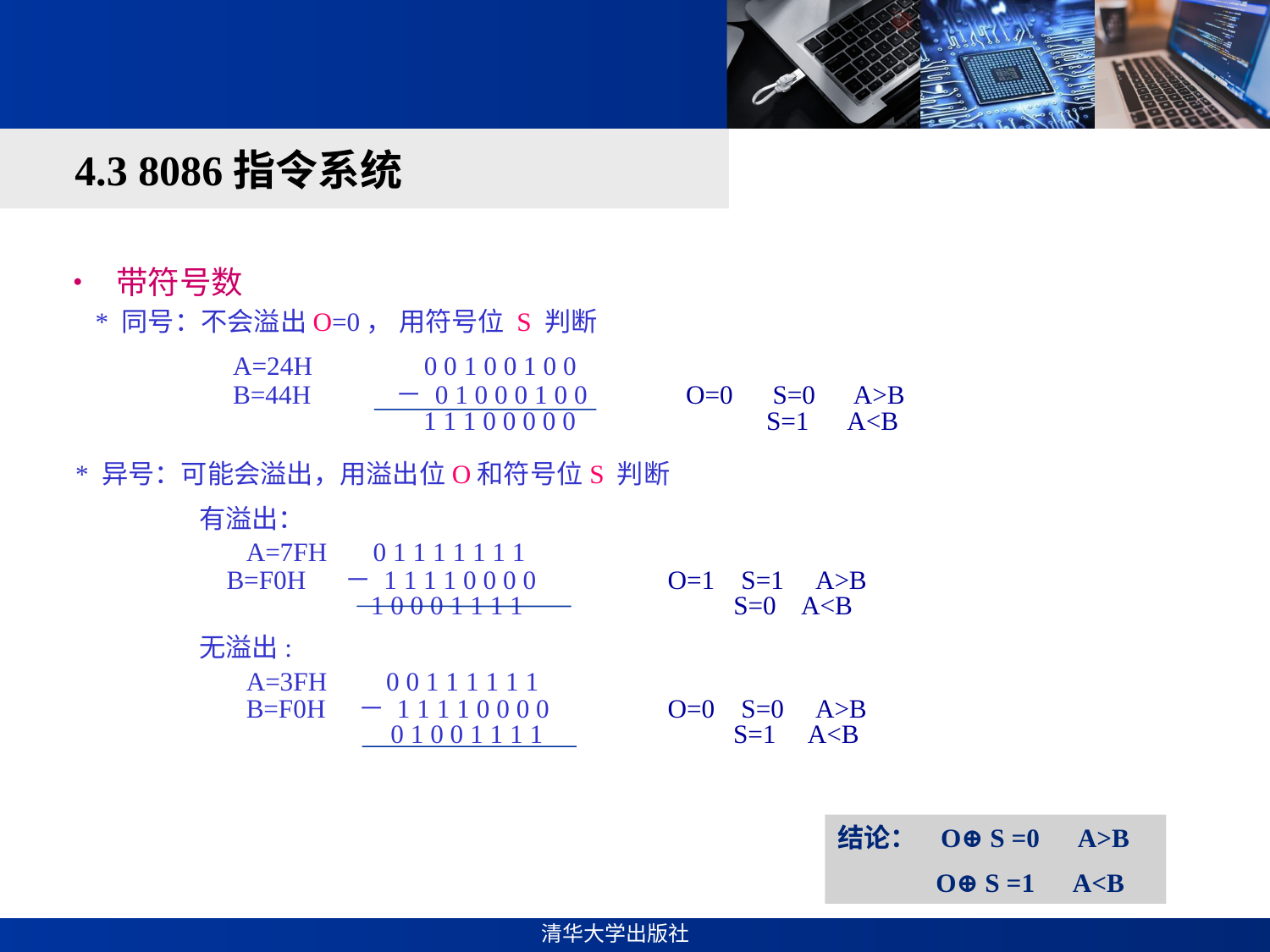

#
4.3 8086指令系统

•  带符号数
     * 同号：不会溢出O=0， 用符号位 S 判断
                          A=24H                 0 0 1 0 0 1 0 0
                          B=44H            － 0 1 0 0 0 1 0 0               O=0      S=0      A>B
                                                       1 1 1 0 0 0 0 0                             S=1      A<B
  * 异号：可能会溢出，用溢出位O和符号位S 判断
                      有溢出：
                            A=7FH       0 1 1 1 1 1 1 1
                         B=F0H     － 1 1 1 1 0 0 0 0                    O=1    S=1     A>B
                                               1 0 0 0 1 1 1 1                                S=0    A<B
                      无溢出:
                            A=3FH         0 0 1 1 1 1 1 1
                            B=F0H    － 1 1 1 1 0 0 0 0                  O=0    S=0     A>B
                                                  0 1 0 0 1 1 1 1                             S=1     A<B

结论：   O⊕ S =0      A>B
               O⊕ S =1      A<B